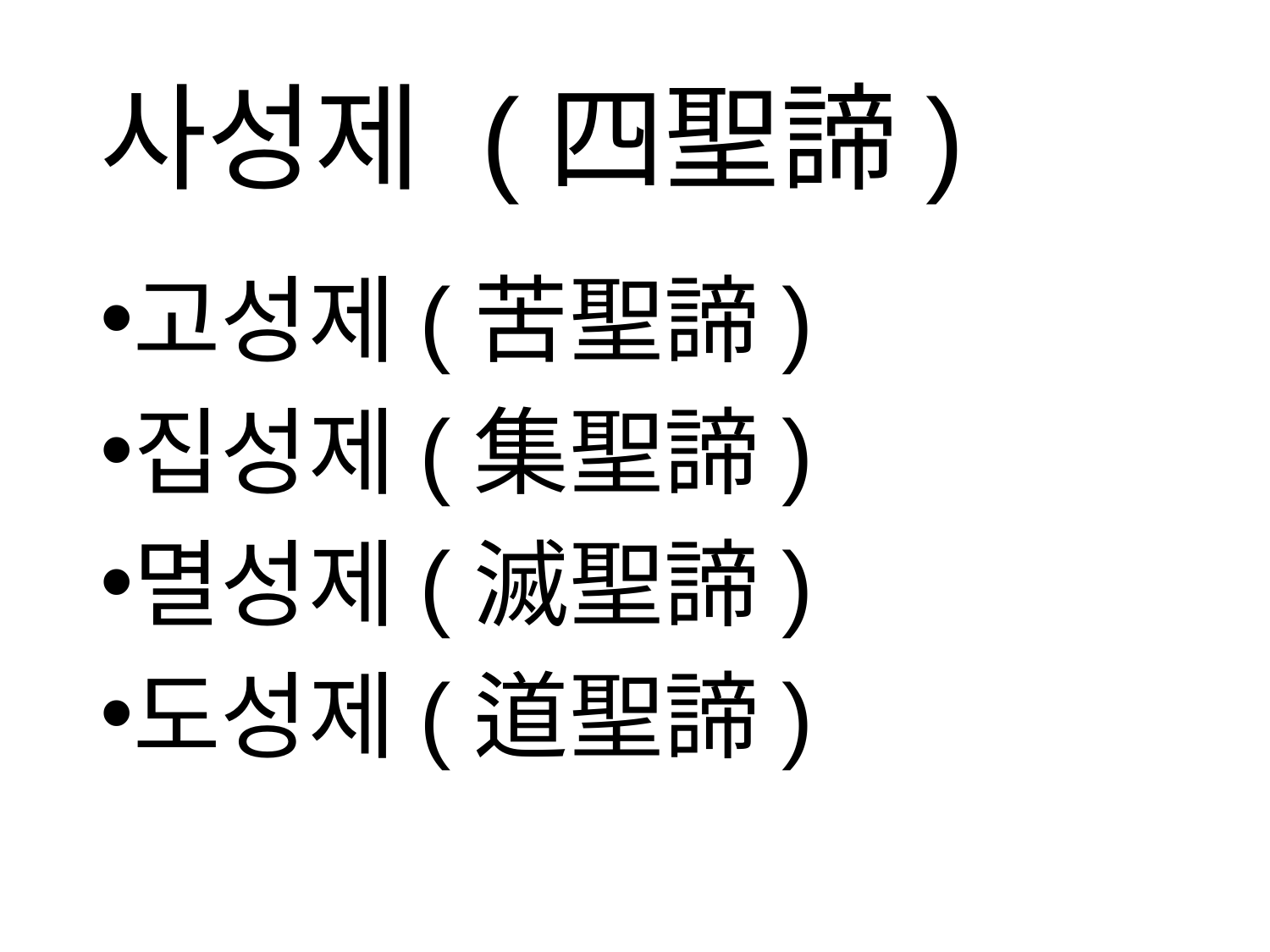

# 사성제 (四聖諦)
고성제(苦聖諦)
집성제(集聖諦)
멸성제(滅聖諦)
도성제(道聖諦)